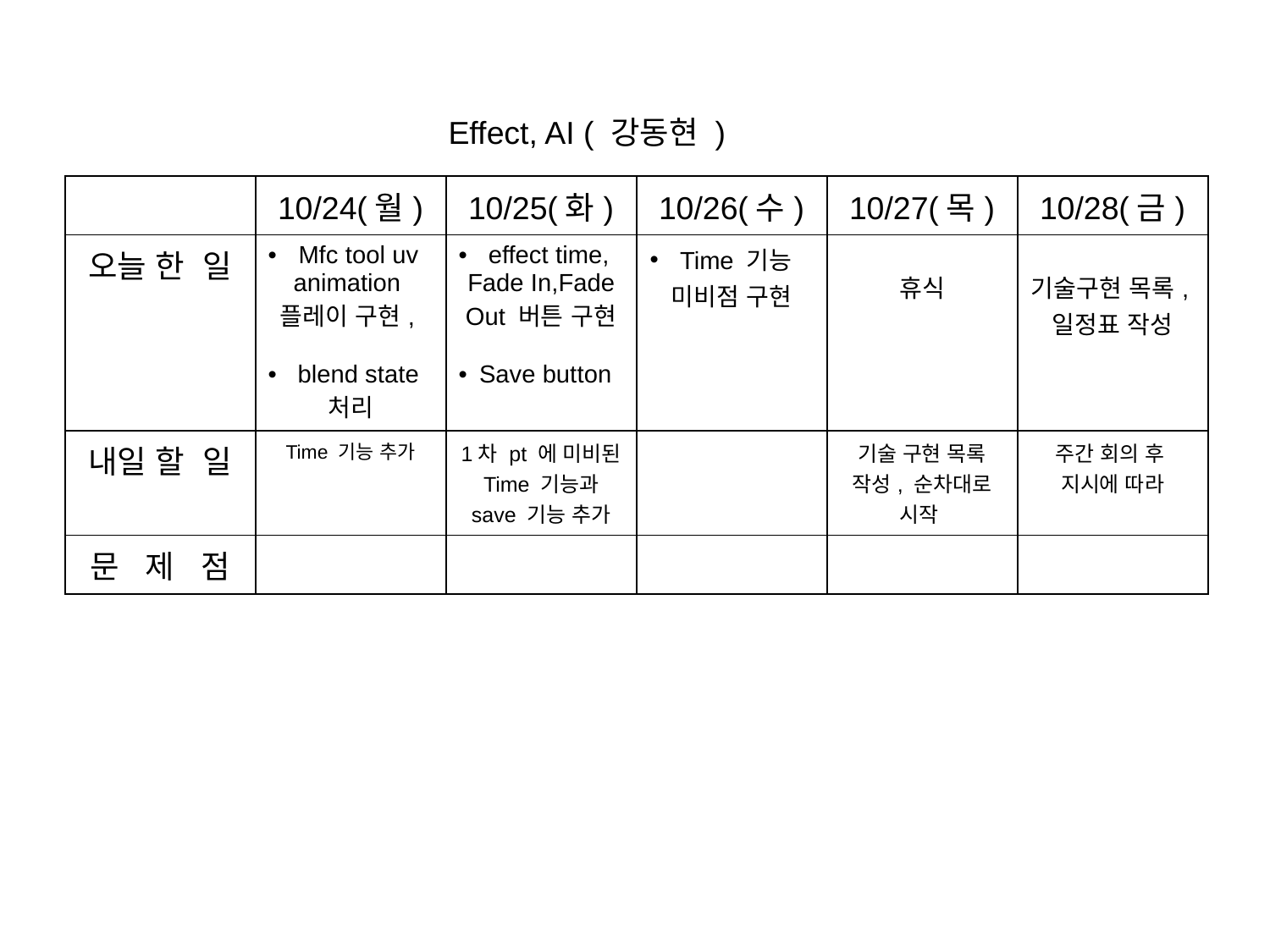

Effect, AI ( 강동현 )
|  | 10/24(월) | 10/25(화) | 10/26(수) | 10/27(목) | 10/28(금) |
| --- | --- | --- | --- | --- | --- |
| 오늘 한 일 | Mfc tool uv animation 플레이 구현, blend state 처리 | effect time, Fade In,Fade Out 버튼 구현 Save button | Time 기능 미비점 구현 | 휴식 | 기술구현 목록,일정표 작성 |
| 내일 할 일 | Time 기능 추가 | 1차 pt 에 미비된 Time 기능과 save 기능 추가 |  | 기술 구현 목록 작성, 순차대로 시작 | 주간 회의 후 지시에 따라 |
| 문 제 점 |  |  |  |  |  |